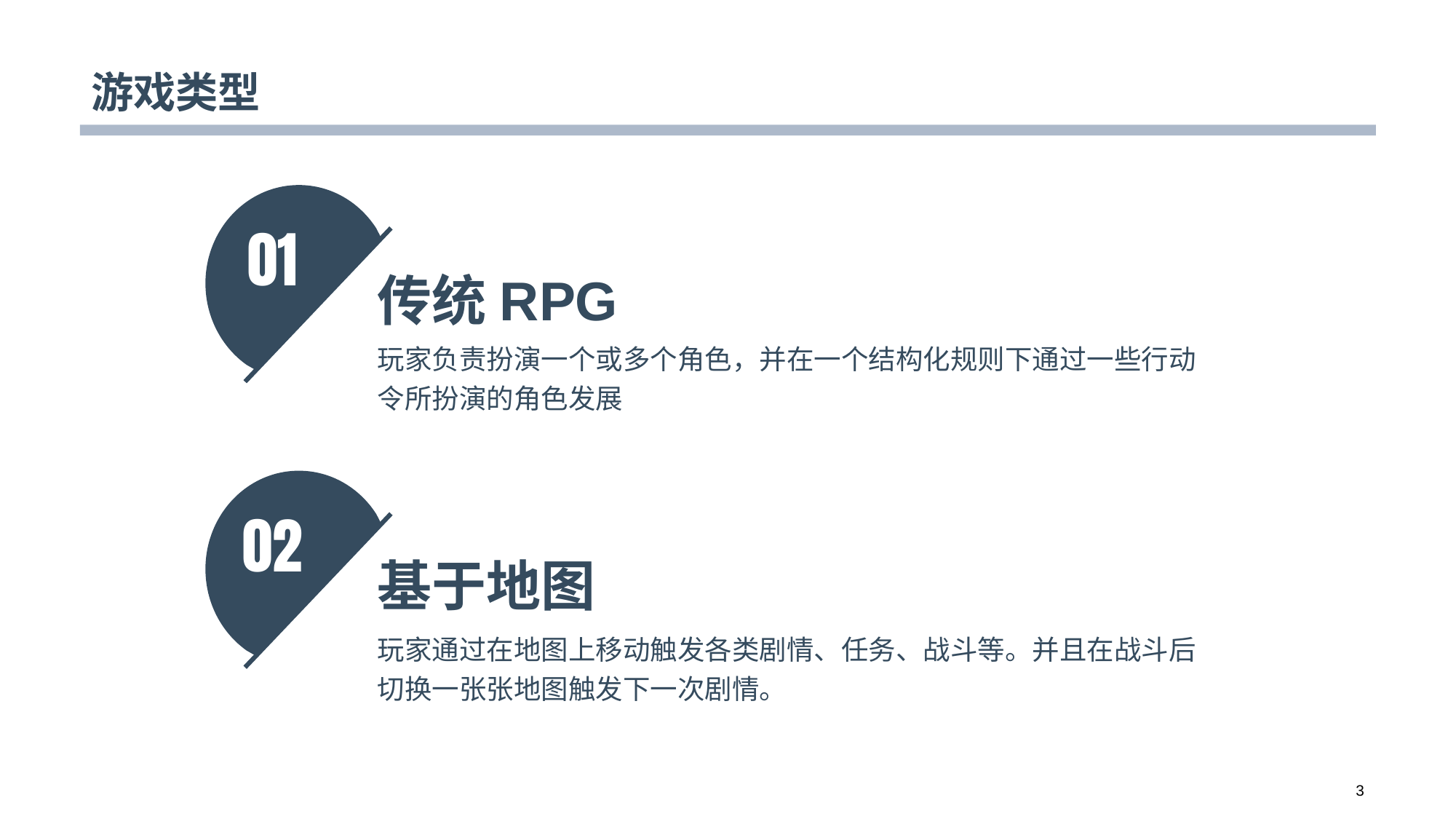

# 游戏类型

01
传统RPG
玩家负责扮演一个或多个角色，并在一个结构化规则下通过一些行动令所扮演的角色发展

02
基于地图
玩家通过在地图上移动触发各类剧情、任务、战斗等。并且在战斗后切换一张张地图触发下一次剧情。
3